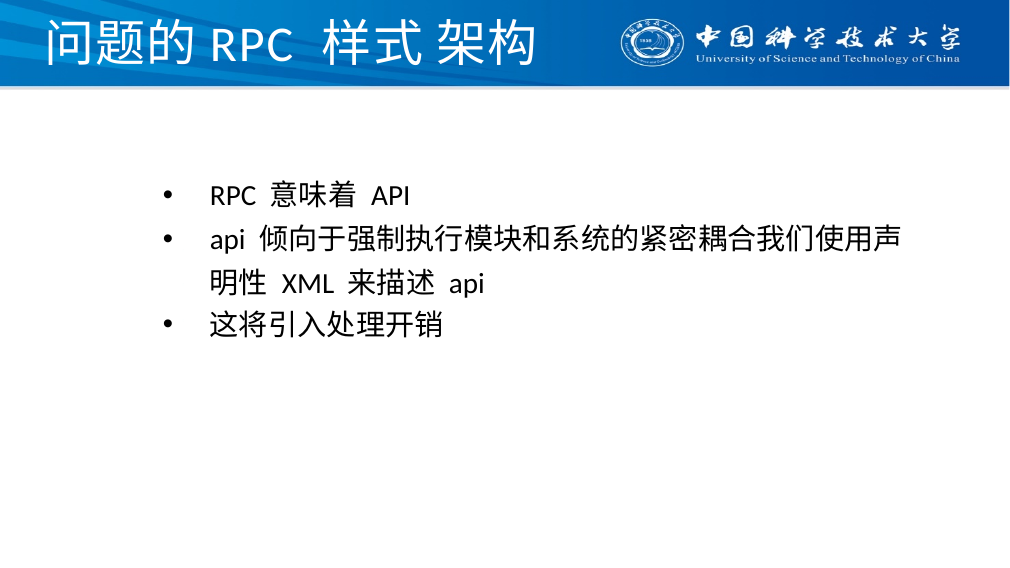

# 问题的RPC 样式 架构
RPC 意味着 API
api 倾向于强制执行模块和系统的紧密耦合我们使用声明性 XML 来描述 api
这将引入处理开销